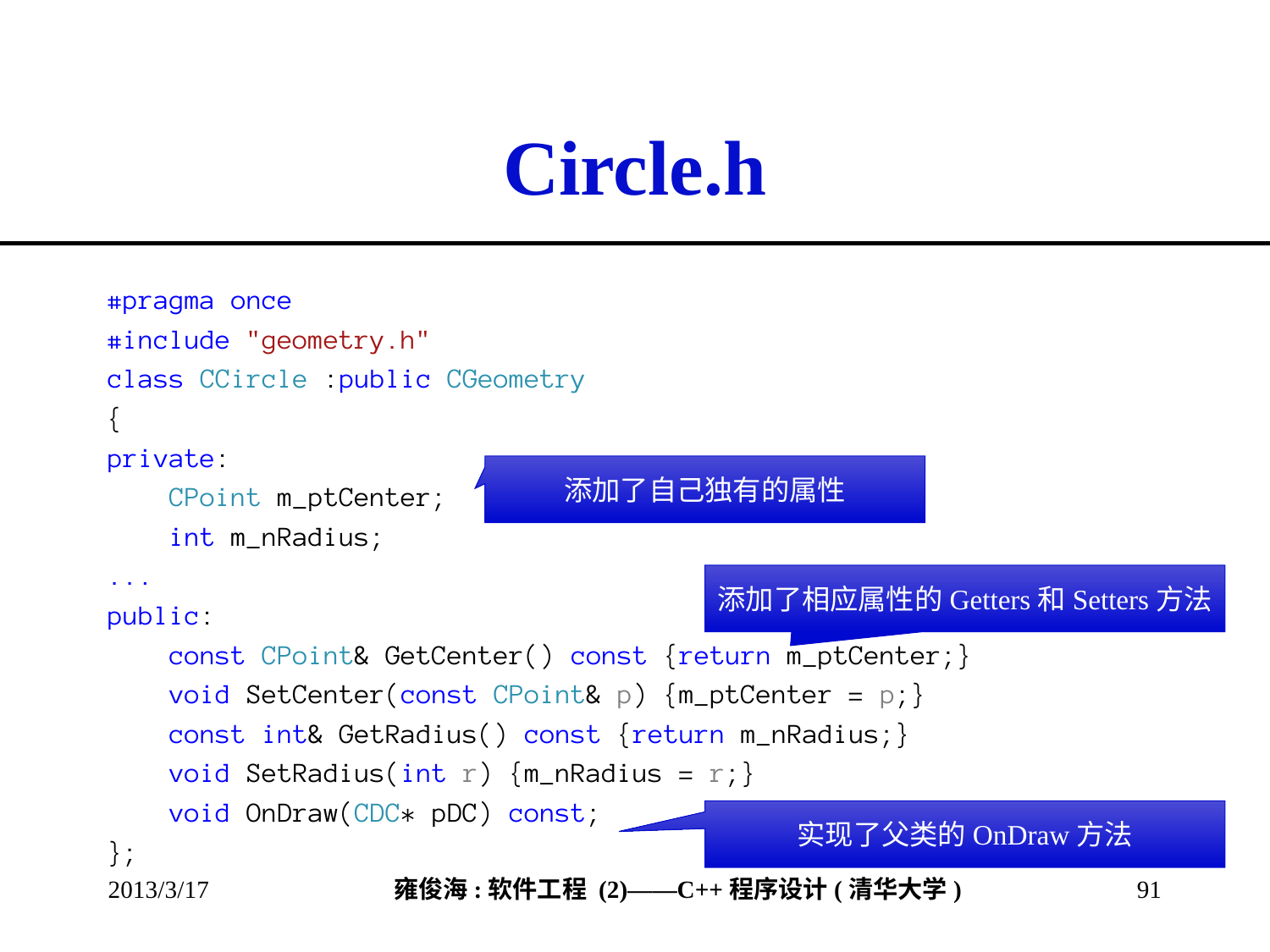

# Circle.h
#pragma once
#include "geometry.h"
class CCircle :public CGeometry
{
private:
    CPoint m_ptCenter;
    int m_nRadius;
...
public:
    const CPoint& GetCenter() const {return m_ptCenter;}
    void SetCenter(const CPoint& p) {m_ptCenter = p;}
    const int& GetRadius() const {return m_nRadius;}
    void SetRadius(int r) {m_nRadius = r;}
    void OnDraw(CDC* pDC) const;
};

添加了自己独有的属性
添加了相应属性的Getters和Setters方法
实现了父类的OnDraw方法
2013/3/17
91